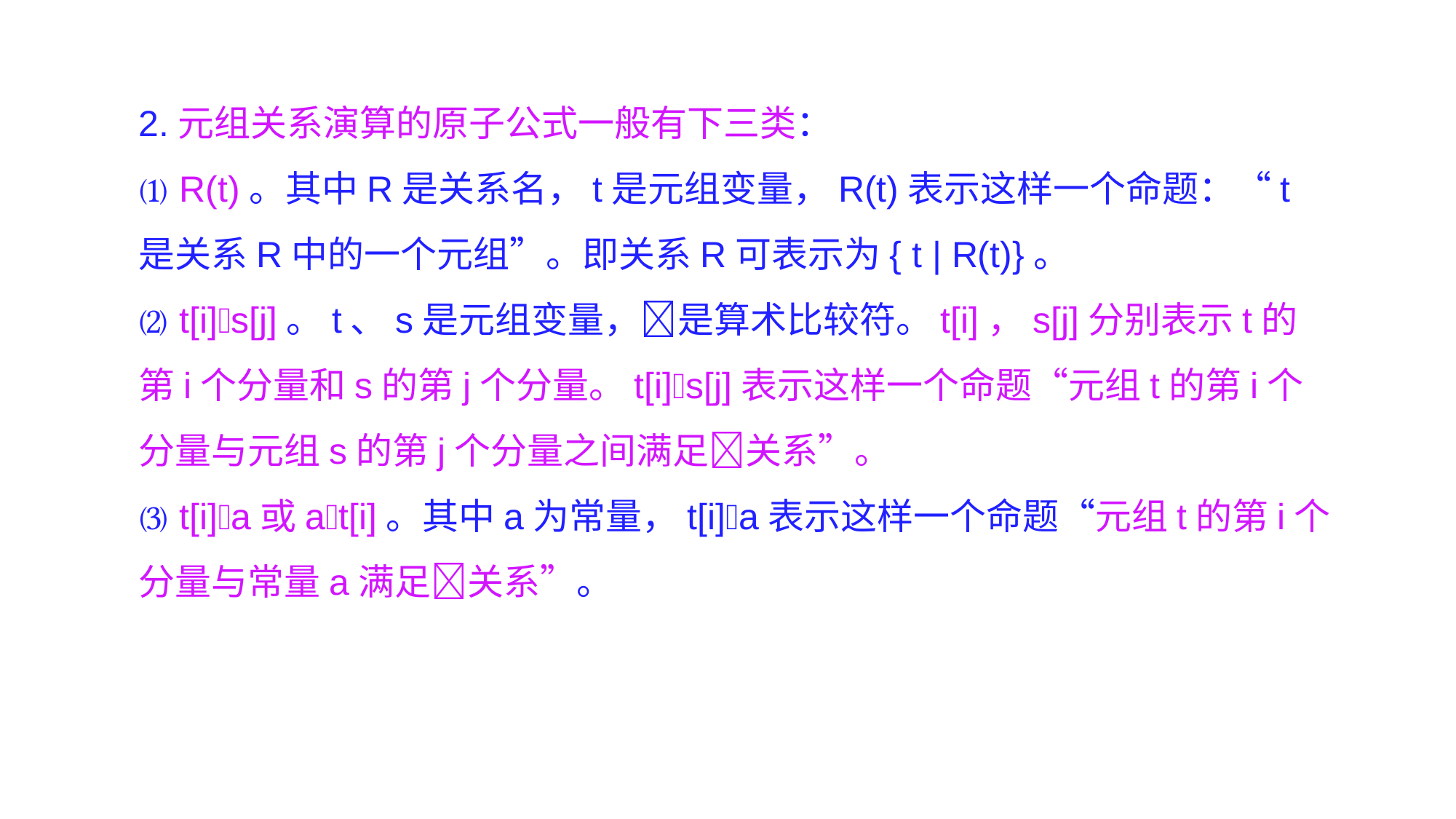

2.元组关系演算的原子公式一般有下三类：
⑴ R(t)。其中R是关系名，t是元组变量，R(t)表示这样一个命题：“t是关系R中的一个元组”。即关系R可表示为{ t | R(t)}。
⑵ t[i]θs[j]。t、s是元组变量，θ是算术比较符。t[i]，s[j]分别表示t的第i个分量和s的第j个分量。t[i]θs[j]表示这样一个命题“元组t的第i个分量与元组s的第j个分量之间满足θ关系”。
⑶ t[i]θa或aθt[i]。其中a为常量，t[i]θa表示这样一个命题“元组t的第i个分量与常量a满足θ关系”。